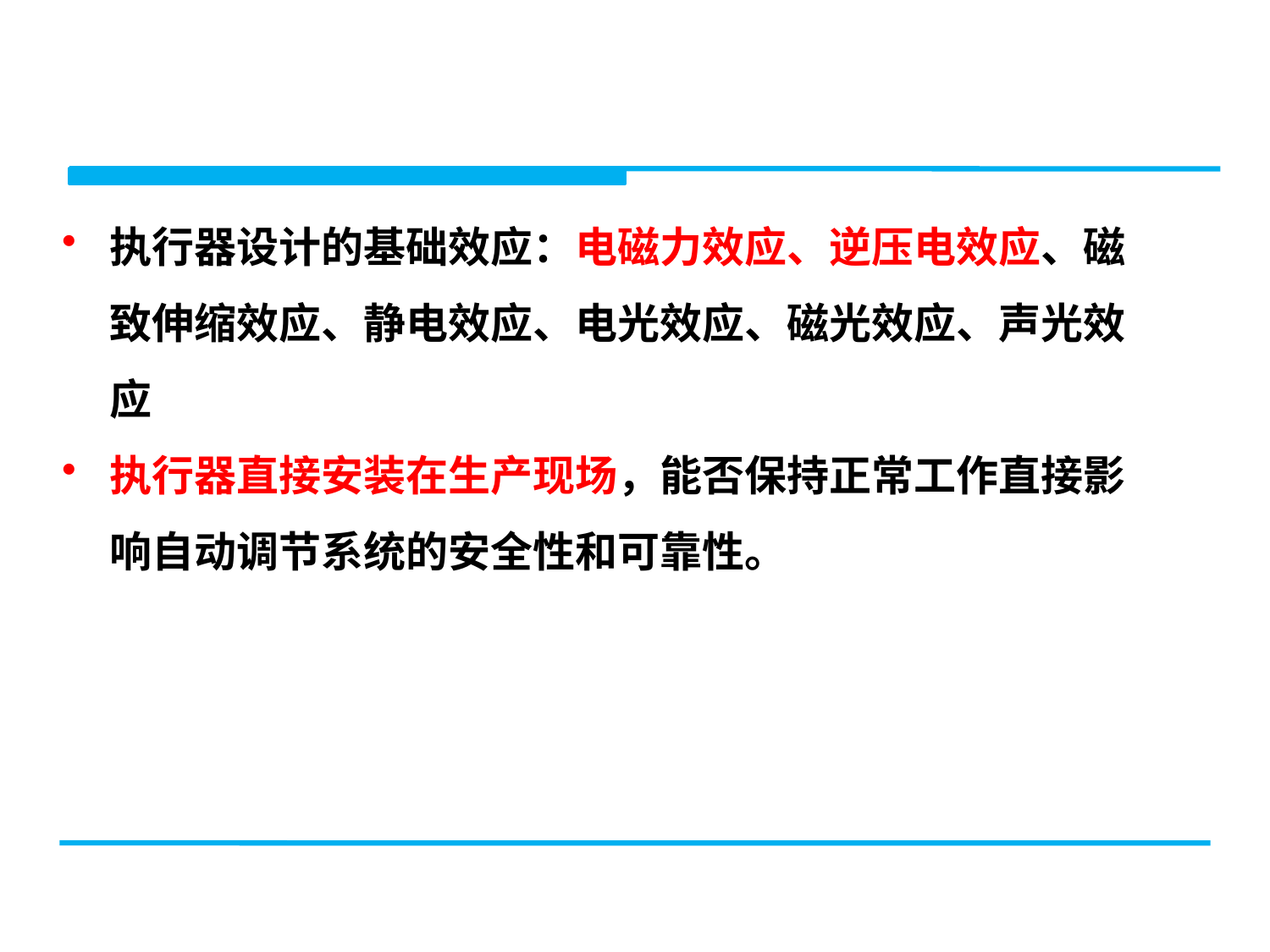

执行器设计的基础效应：电磁力效应、逆压电效应、磁致伸缩效应、静电效应、电光效应、磁光效应、声光效应
执行器直接安装在生产现场，能否保持正常工作直接影响自动调节系统的安全性和可靠性。